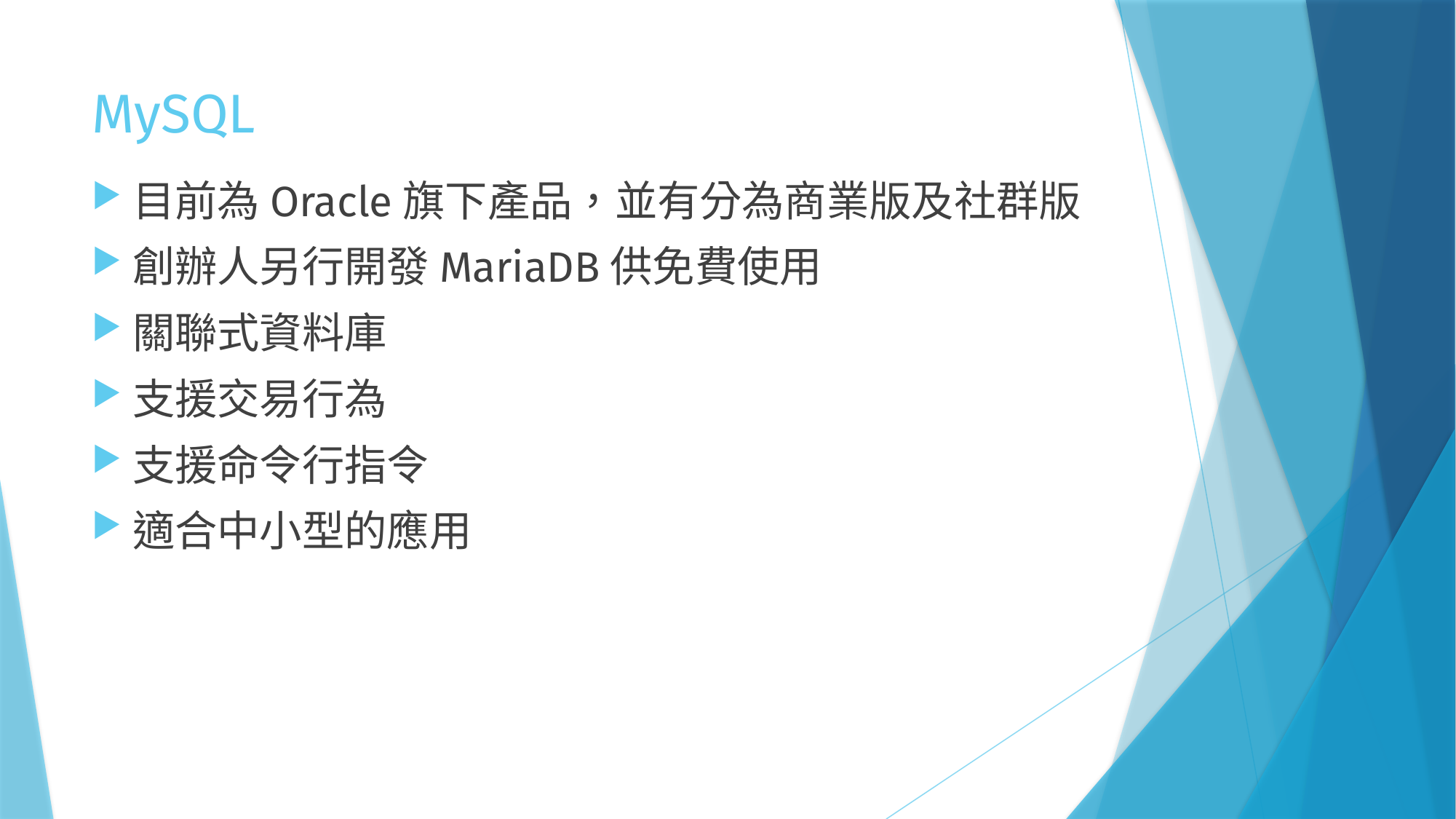

# MySQL
目前為Oracle旗下產品，並有分為商業版及社群版
創辦人另行開發MariaDB供免費使用
關聯式資料庫
支援交易行為
支援命令行指令
適合中小型的應用